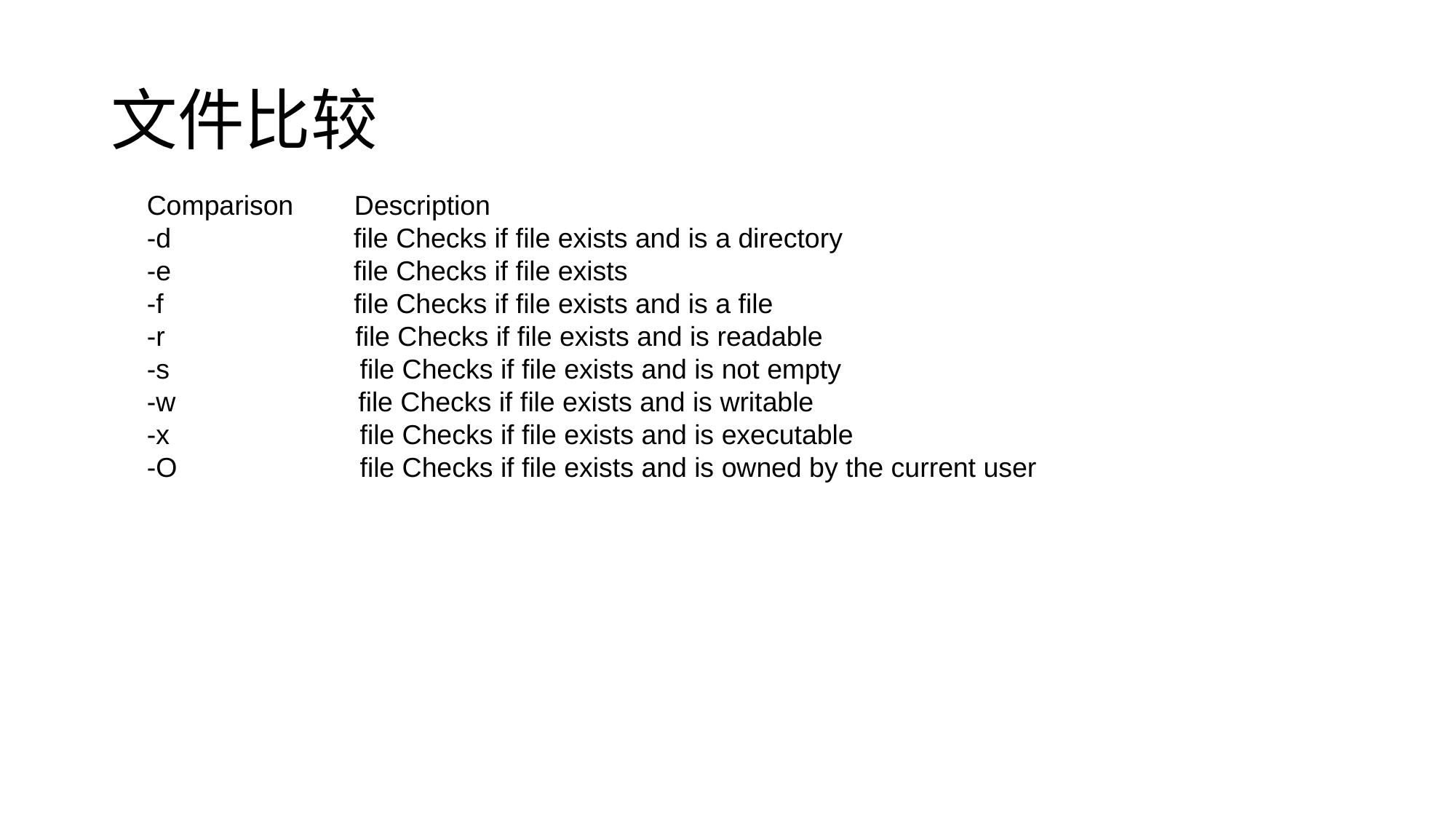

# 文件比较
Comparison        Description
-d                        file Checks if file exists and is a directory
-e                        file Checks if file exists
-f                         file Checks if file exists and is a file
-r                         file Checks if file exists and is readable
-s                         file Checks if file exists and is not empty
-w                        file Checks if file exists and is writable
-x                         file Checks if file exists and is executable
-O                        file Checks if file exists and is owned by the current user